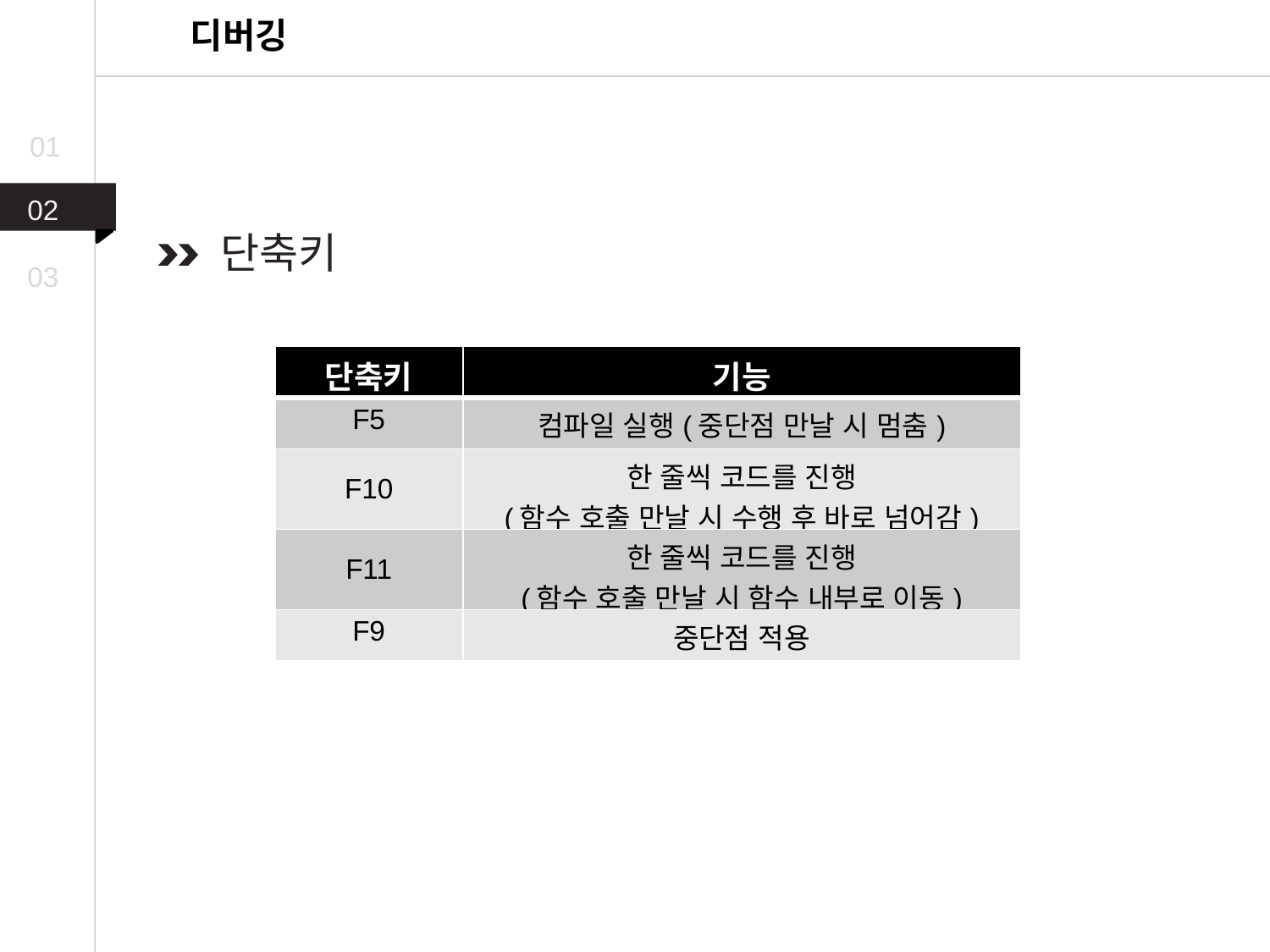

디버깅
01

02
 단축키

03
| 단축키 | 기능 |
| --- | --- |
| F5 | 컴파일 실행(중단점 만날 시 멈춤) |
| F10 | 한 줄씩 코드를 진행 (함수 호출 만날 시 수행 후 바로 넘어감) |
| F11 | 한 줄씩 코드를 진행 (함수 호출 만날 시 함수 내부로 이동) |
| F9 | 중단점 적용 |